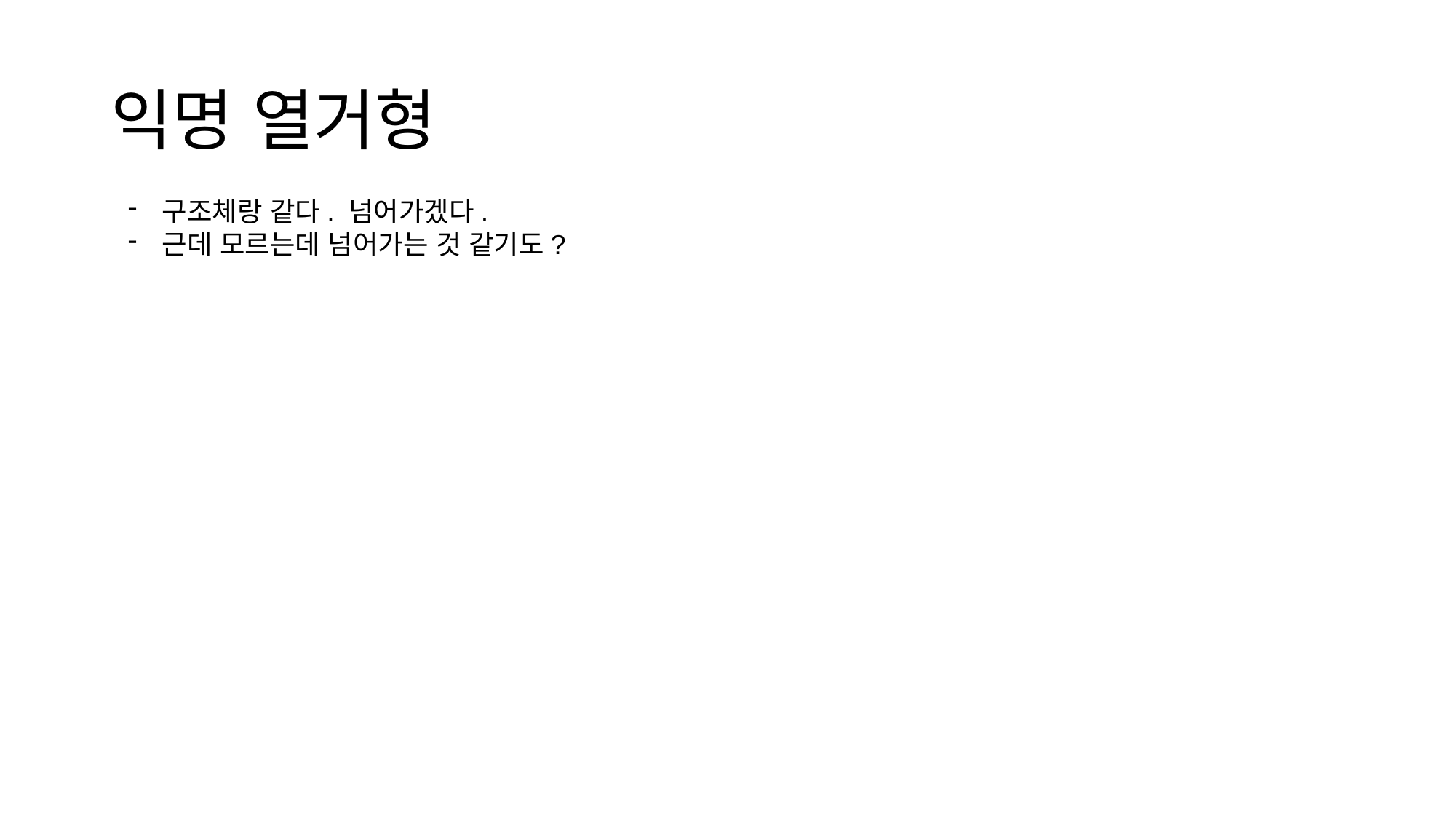

# 익명 열거형
구조체랑 같다. 넘어가겠다.
근데 모르는데 넘어가는 것 같기도?